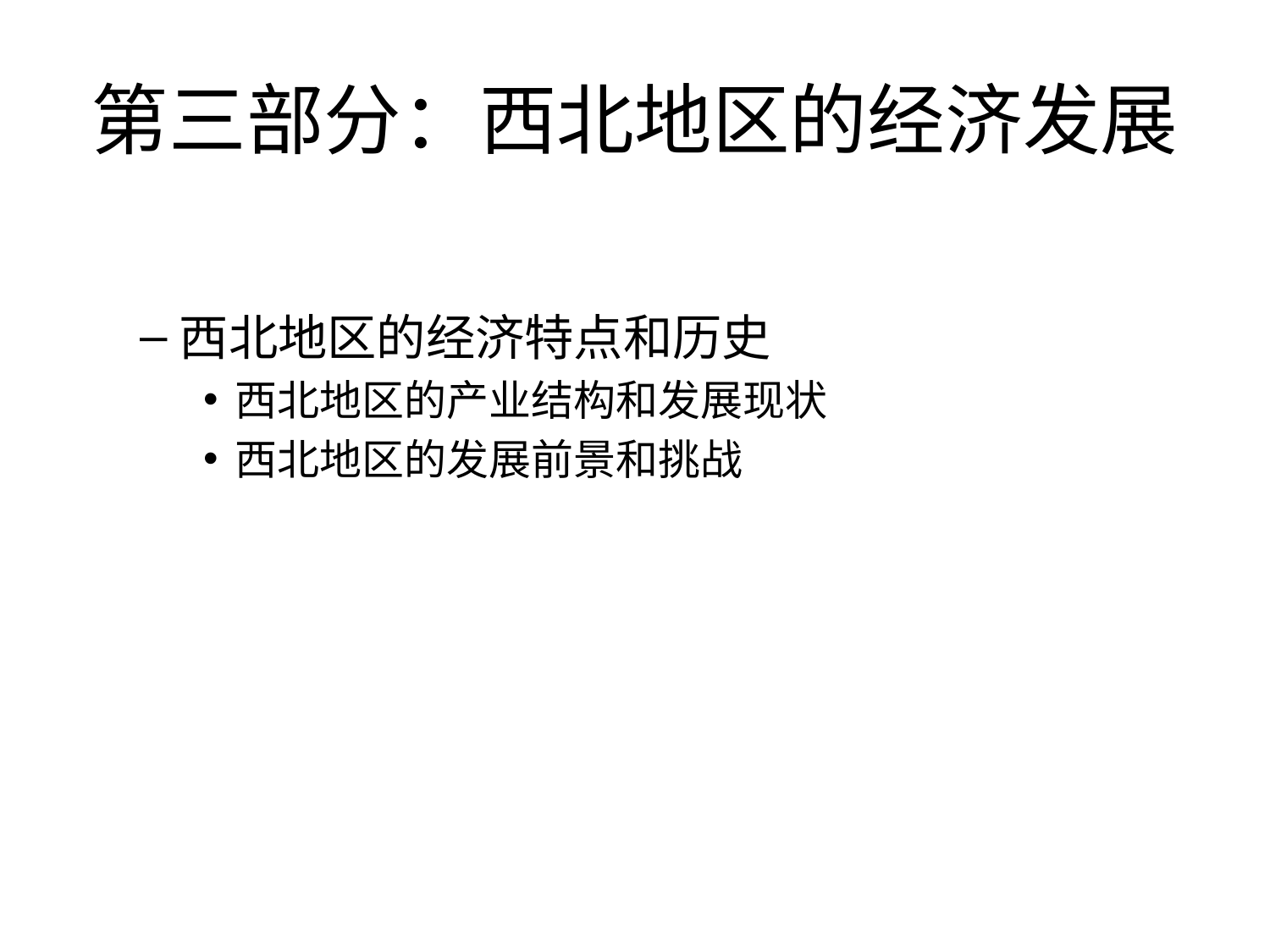

# 第三部分：西北地区的经济发展

西北地区的经济特点和历史
西北地区的产业结构和发展现状
西北地区的发展前景和挑战